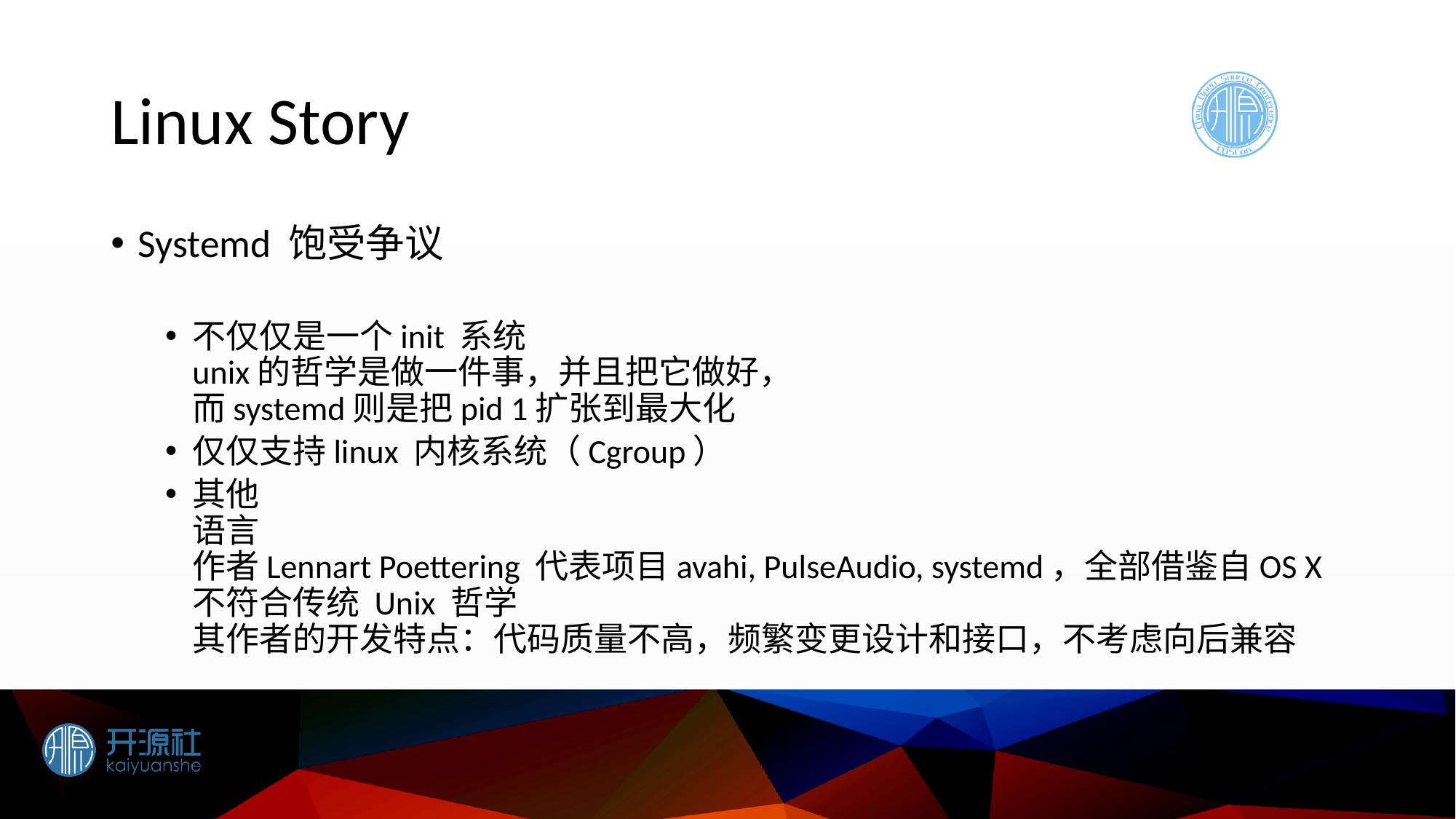

# Linux Story
Systemd 饱受争议
不仅仅是一个init 系统
unix的哲学是做一件事，并且把它做好，
而systemd则是把pid 1扩张到最大化
仅仅支持linux 内核系统（Cgroup）
其他
语言
作者Lennart Poettering 代表项目avahi, PulseAudio, systemd，全部借鉴自OS X 不符合传统 Unix 哲学
其作者的开发特点：代码质量不高，频繁变更设计和接口，不考虑向后兼容